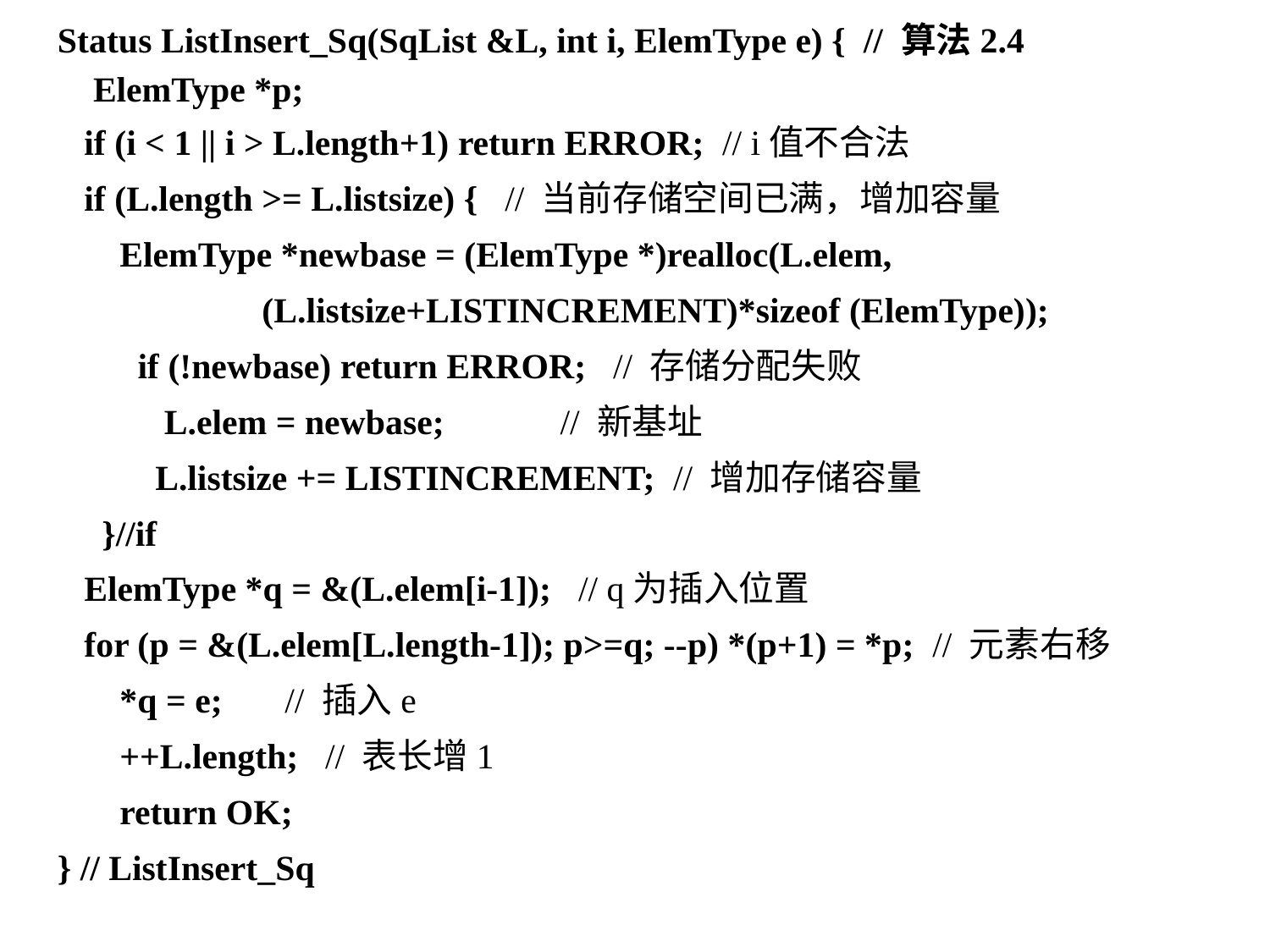

Status ListInsert_Sq(SqList &L, int i, ElemType e) {  // 算法2.4
    ElemType *p;
   if (i < 1 || i > L.length+1) return ERROR;  // i值不合法
   if (L.length >= L.listsize) {   // 当前存储空间已满，增加容量
       ElemType *newbase = (ElemType *)realloc(L.elem,
                       (L.listsize+LISTINCREMENT)*sizeof (ElemType));
         if (!newbase) return ERROR;   // 存储分配失败
            L.elem = newbase;             // 新基址
           L.listsize += LISTINCREMENT;  // 增加存储容量
     }//if
   ElemType *q = &(L.elem[i-1]);   // q为插入位置
   for (p = &(L.elem[L.length-1]); p>=q; --p) *(p+1) = *p;  // 元素右移
       *q = e;       // 插入e
       ++L.length;   // 表长增1
       return OK;
} // ListInsert_Sq